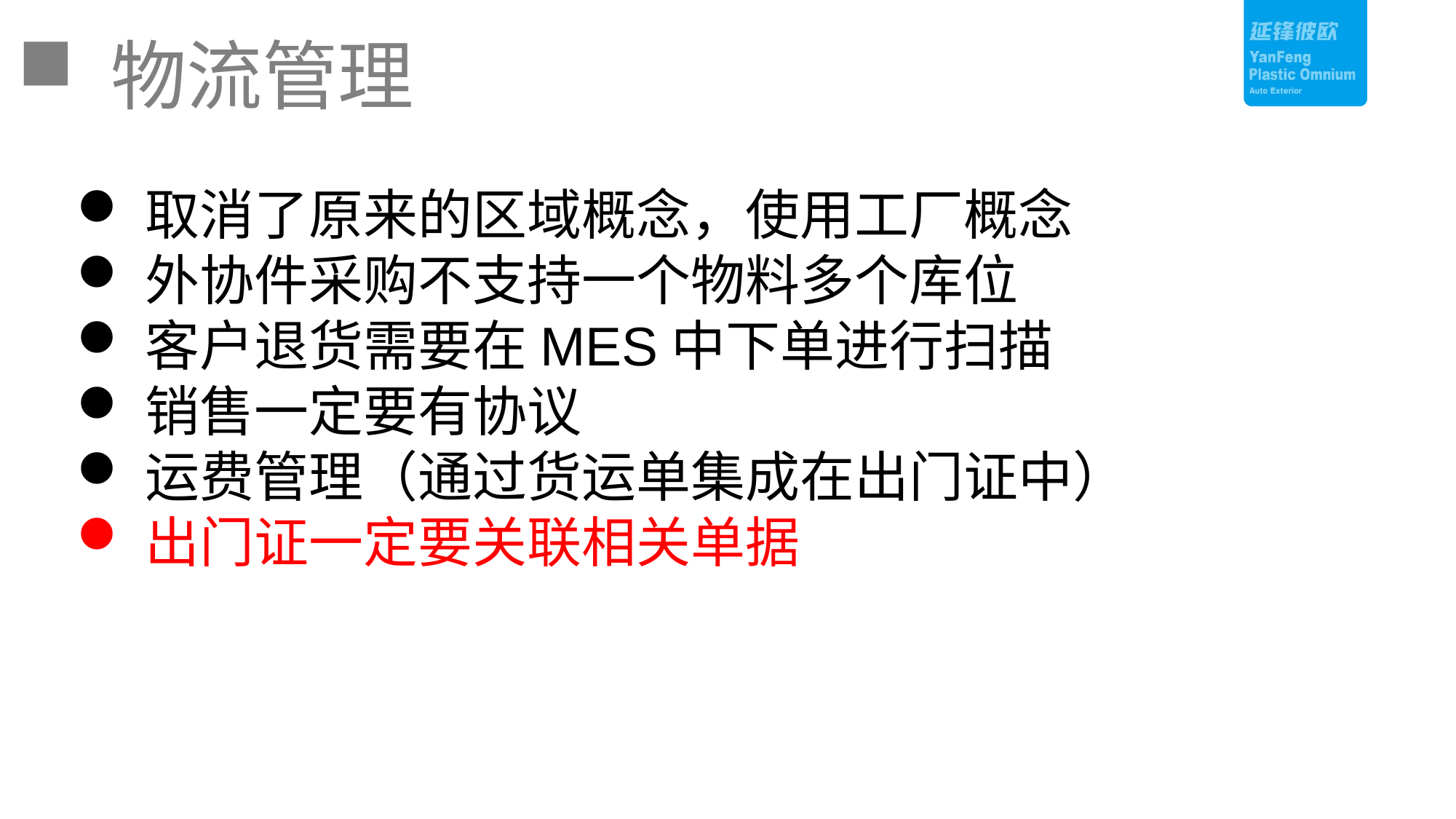

物流管理
取消了原来的区域概念，使用工厂概念
外协件采购不支持一个物料多个库位
客户退货需要在MES中下单进行扫描
销售一定要有协议
运费管理（通过货运单集成在出门证中）
出门证一定要关联相关单据